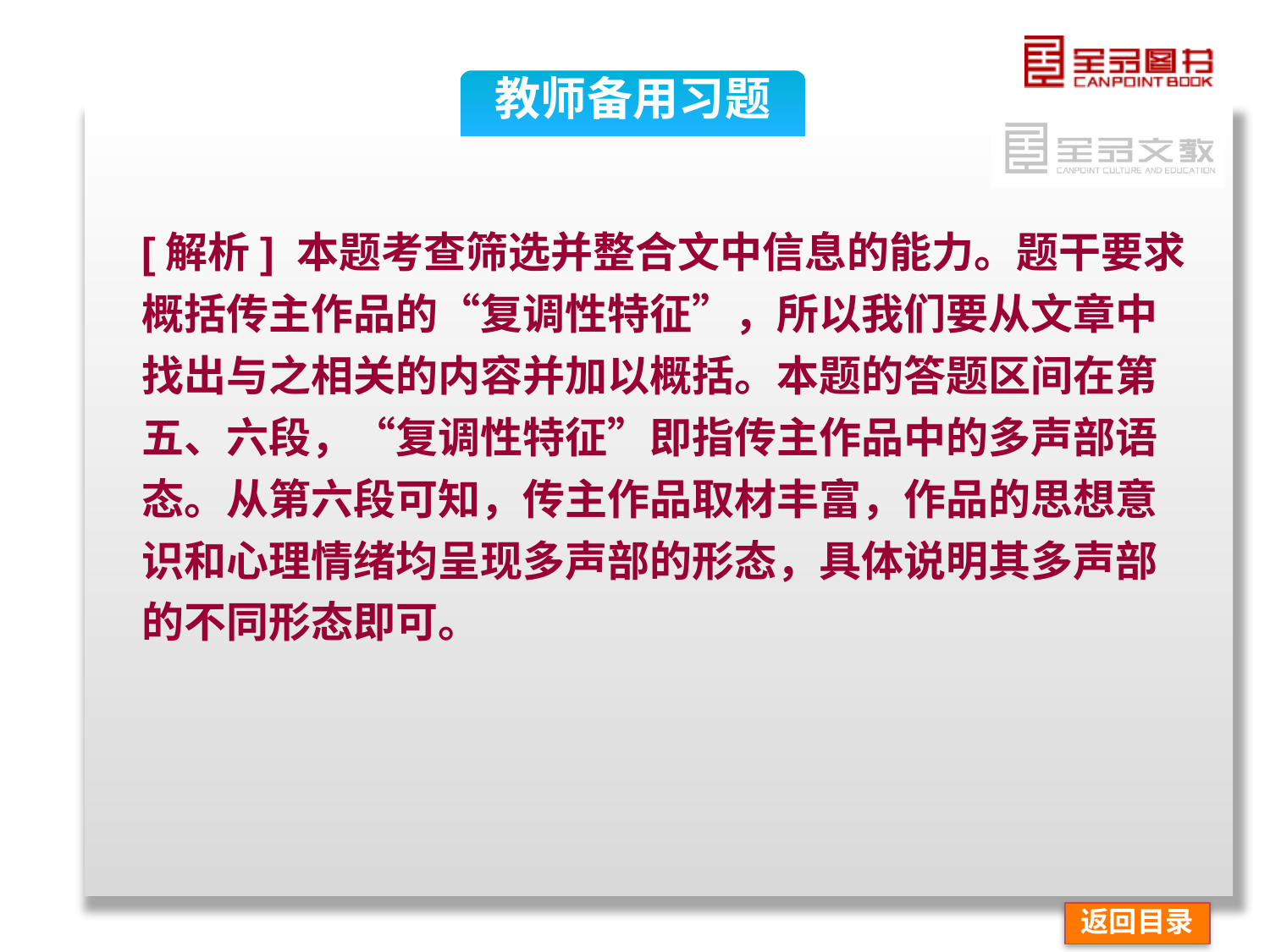

教师备用习题
[解析] 本题考查筛选并整合文中信息的能力。题干要求概括传主作品的“复调性特征”，所以我们要从文章中找出与之相关的内容并加以概括。本题的答题区间在第五、六段，“复调性特征”即指传主作品中的多声部语态。从第六段可知，传主作品取材丰富，作品的思想意识和心理情绪均呈现多声部的形态，具体说明其多声部的不同形态即可。
返回目录